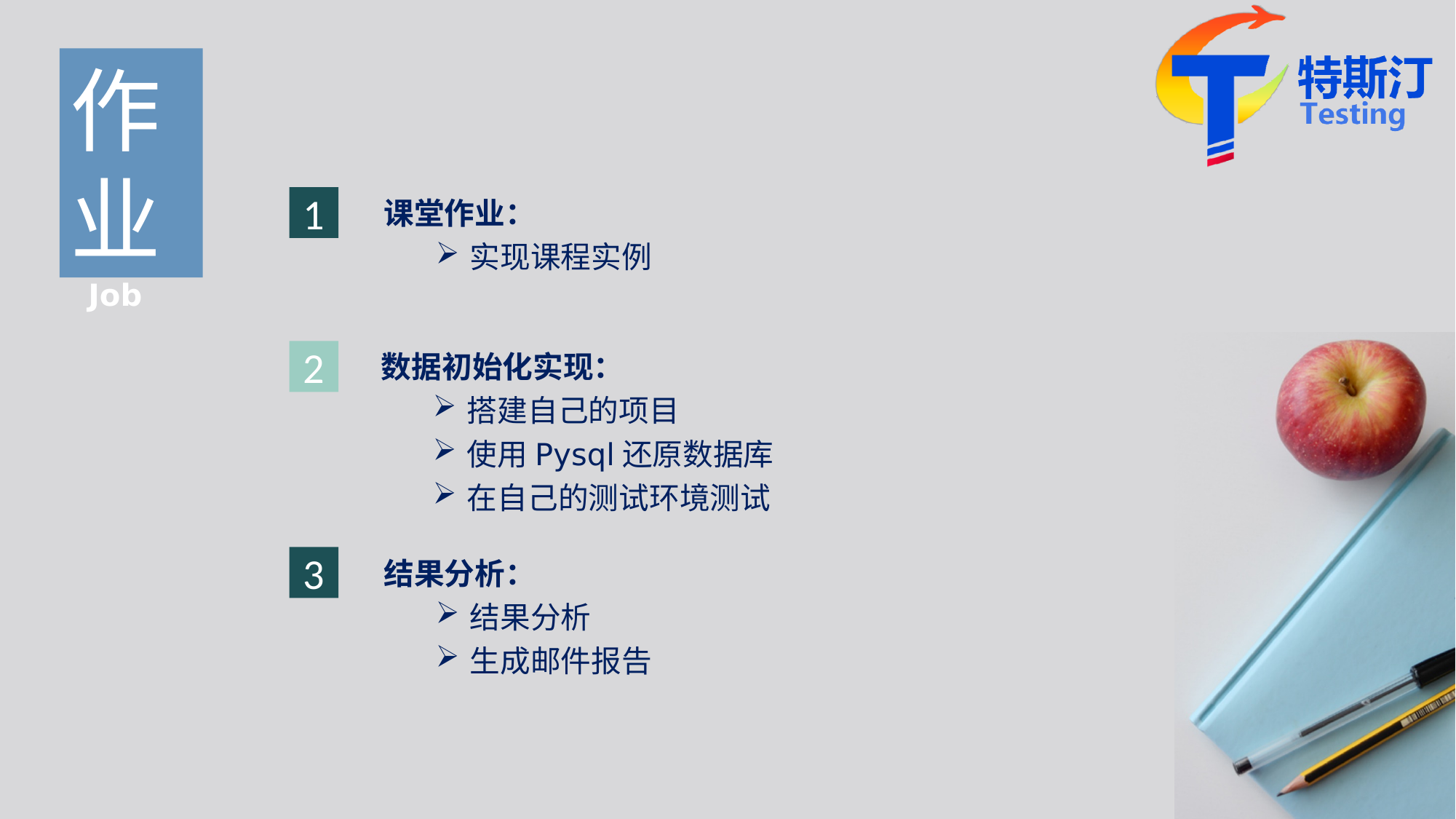

作业
   Job
课堂作业：
实现课程实例
1
数据初始化实现：
搭建自己的项目
使用Pysql还原数据库
在自己的测试环境测试
2
结果分析：
结果分析
生成邮件报告
3